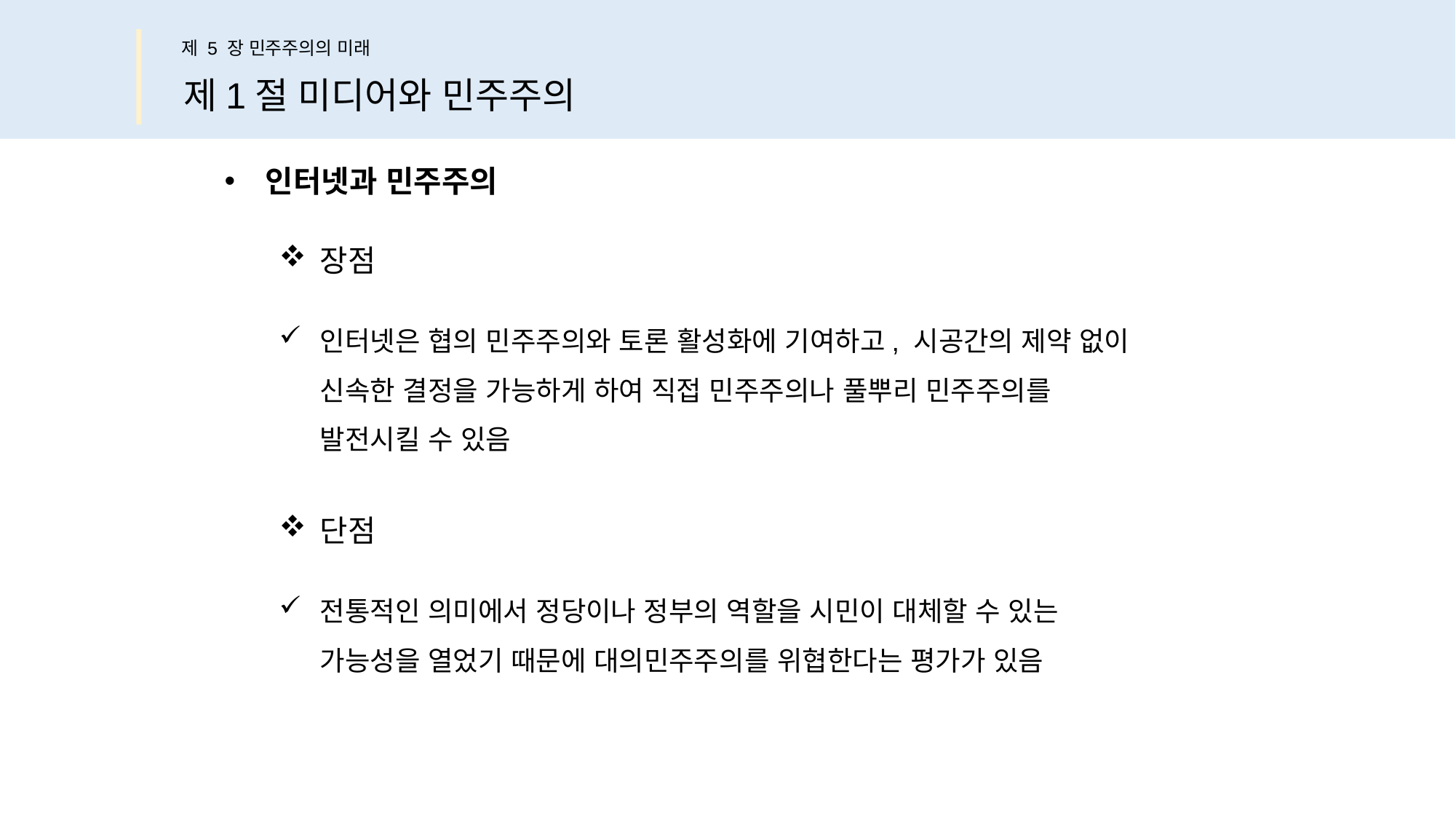

제 5 장 민주주의의 미래
제1절 미디어와 민주주의
인터넷과 민주주의

장점

인터넷은 협의 민주주의와 토론 활성화에 기여하고, 시공간의 제약 없이
신속한 결정을 가능하게 하여 직접 민주주의나 풀뿌리 민주주의를
발전시킬 수 있음

단점

전통적인 의미에서 정당이나 정부의 역할을 시민이 대체할 수 있는
가능성을 열었기 때문에 대의민주주의를 위협한다는 평가가 있음